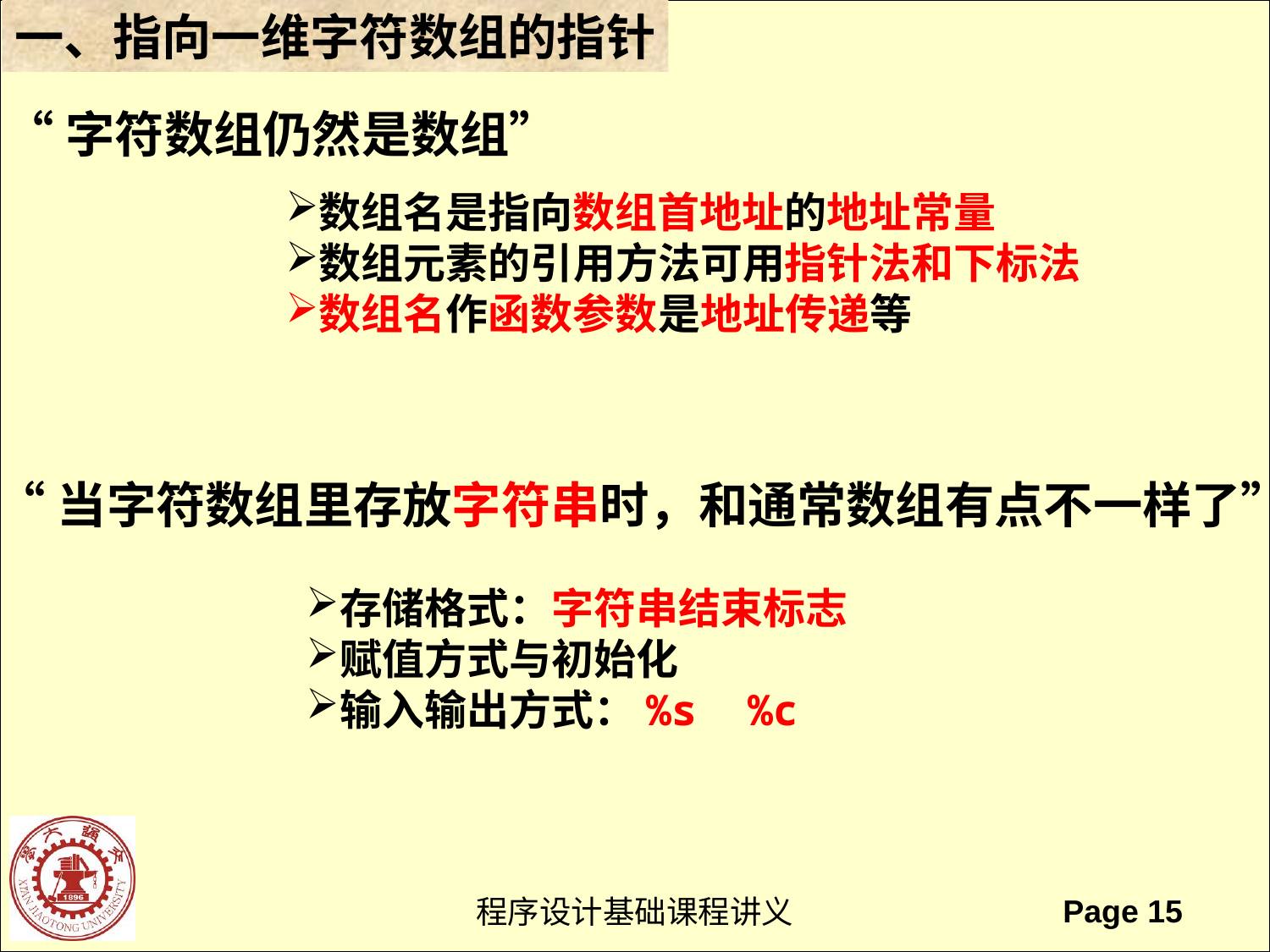

一、指向一维字符数组的指针
“字符数组仍然是数组”
数组名是指向数组首地址的地址常量
数组元素的引用方法可用指针法和下标法
数组名作函数参数是地址传递等
“当字符数组里存放字符串时，和通常数组有点不一样了”
存储格式：字符串结束标志
赋值方式与初始化
输入输出方式：%s  %c